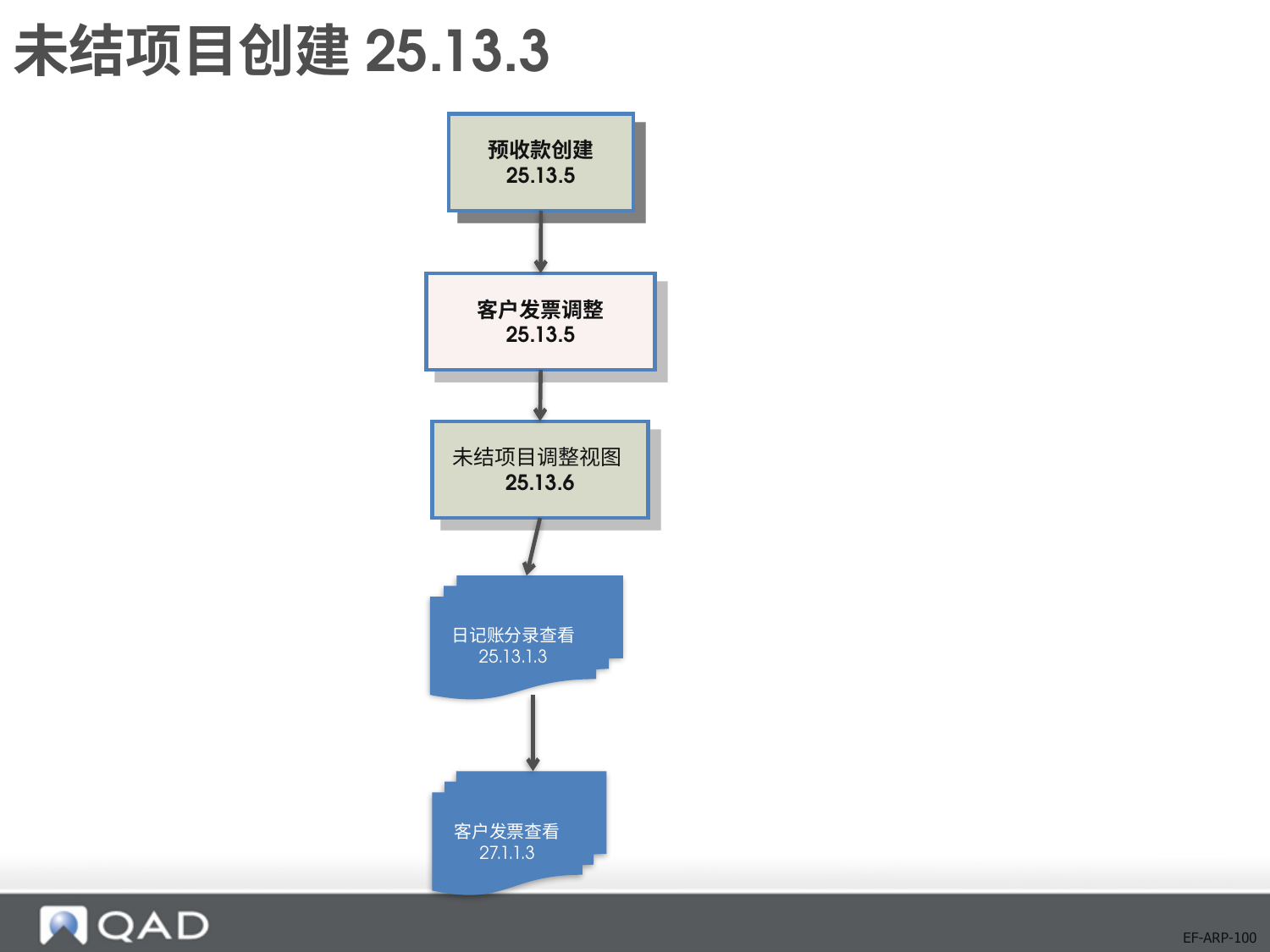

# 未结项目创建25.13.3
预收款创建
25.13.5
客户发票调整
25.13.5
未结项目调整视图25.13.6
日记账分录查看
25.13.1.3
客户发票查看
27.1.1.3
EF-ARP-100